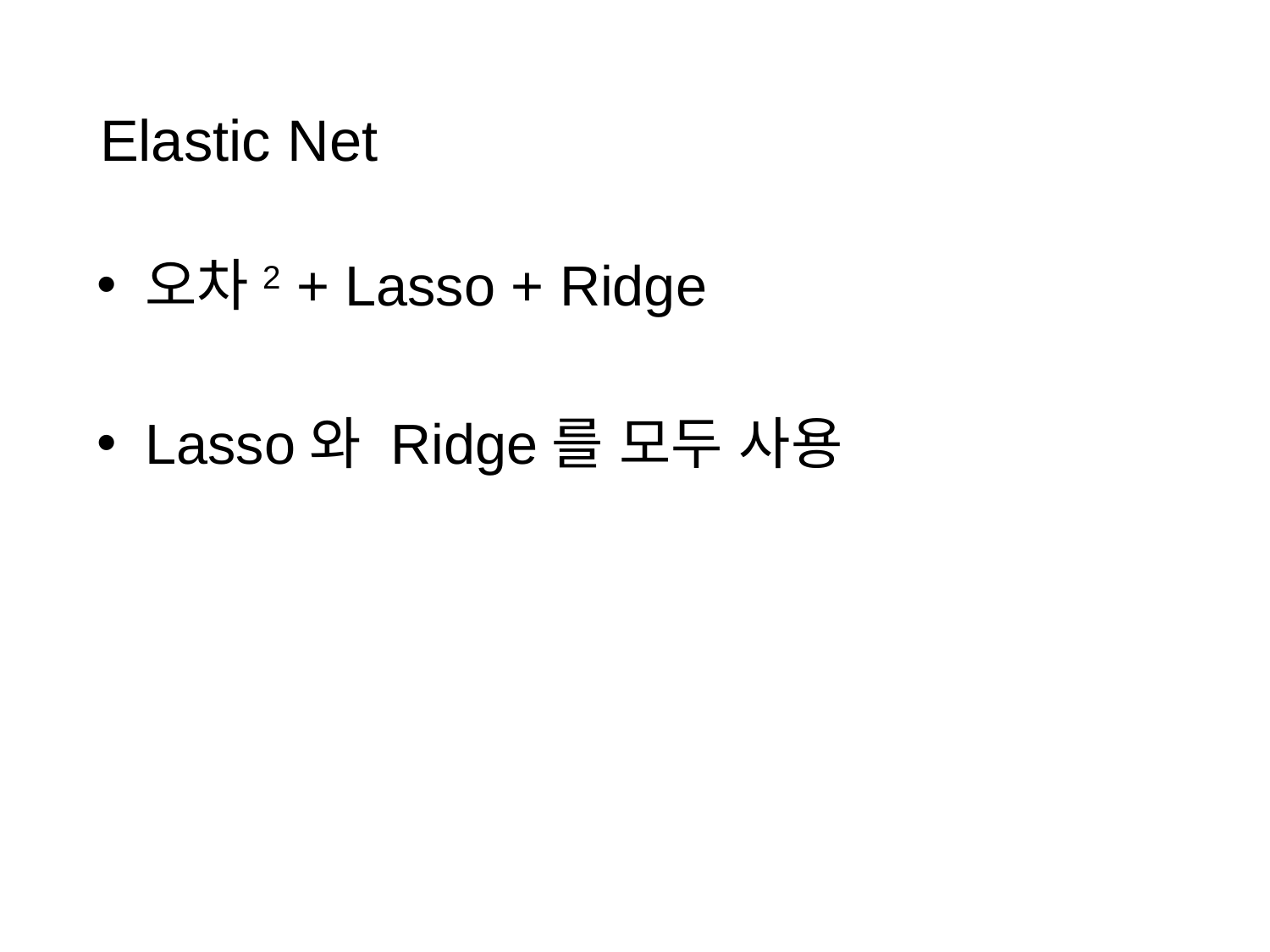

# Elastic Net
오차2 + Lasso + Ridge

Lasso와 Ridge를 모두 사용